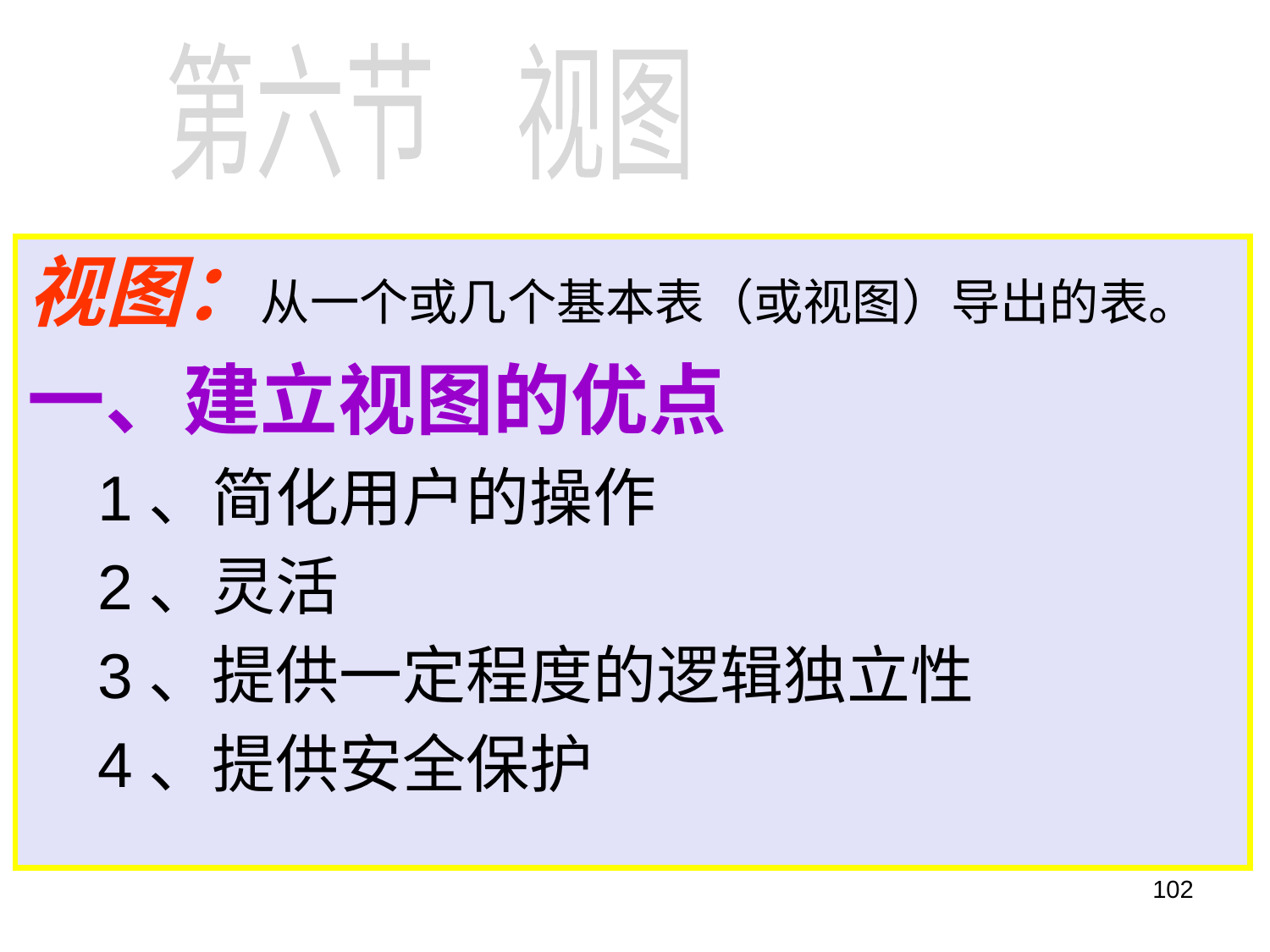

第六节    视图
视图：从一个或几个基本表（或视图）导出的表。
一、建立视图的优点
    1、简化用户的操作
    2、灵活
    3、提供一定程度的逻辑独立性
    4、提供安全保护
102